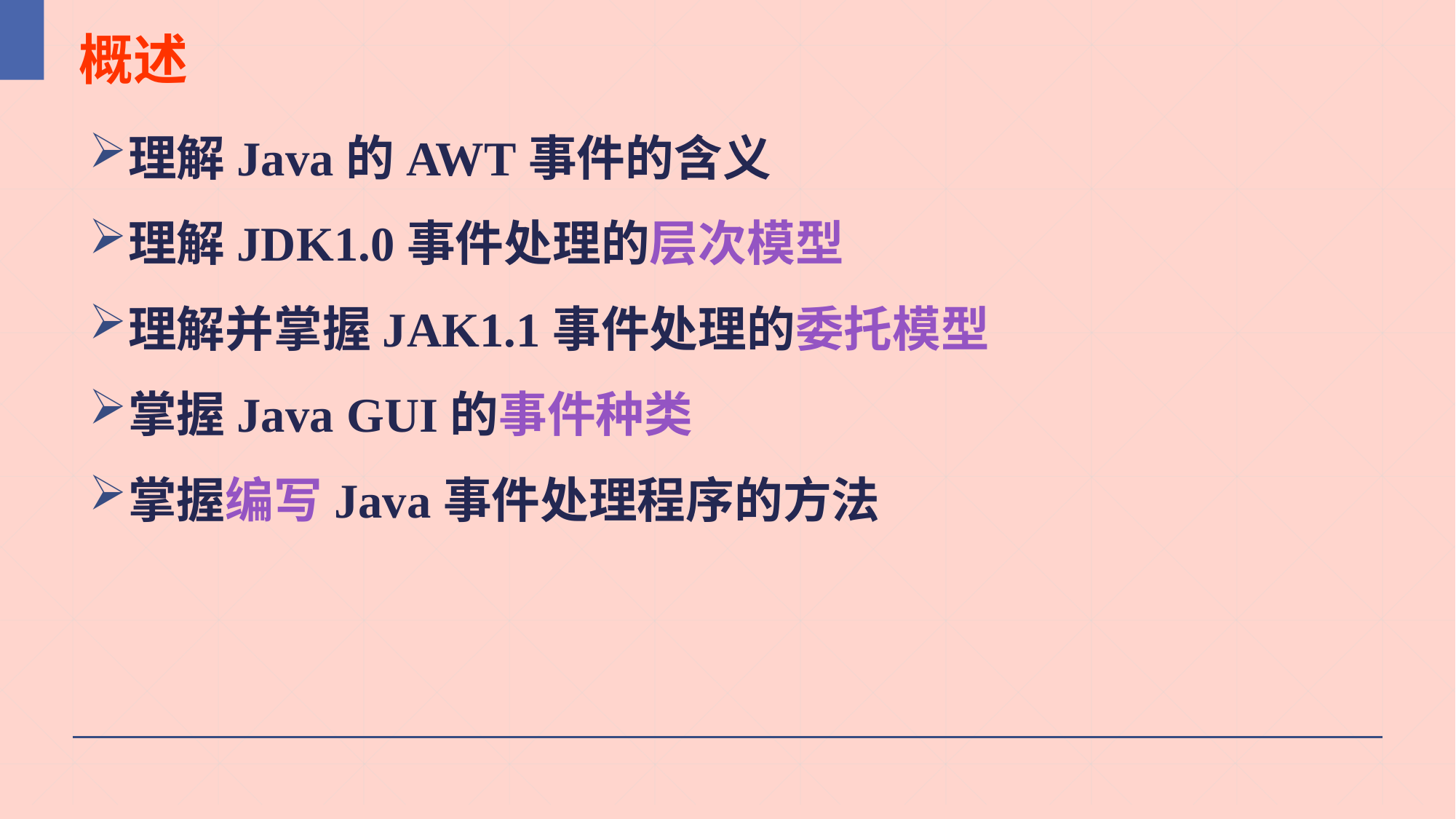

2
# 概述
理解Java的AWT事件的含义
理解JDK1.0事件处理的层次模型
理解并掌握JAK1.1事件处理的委托模型
掌握Java GUI的事件种类
掌握编写Java事件处理程序的方法